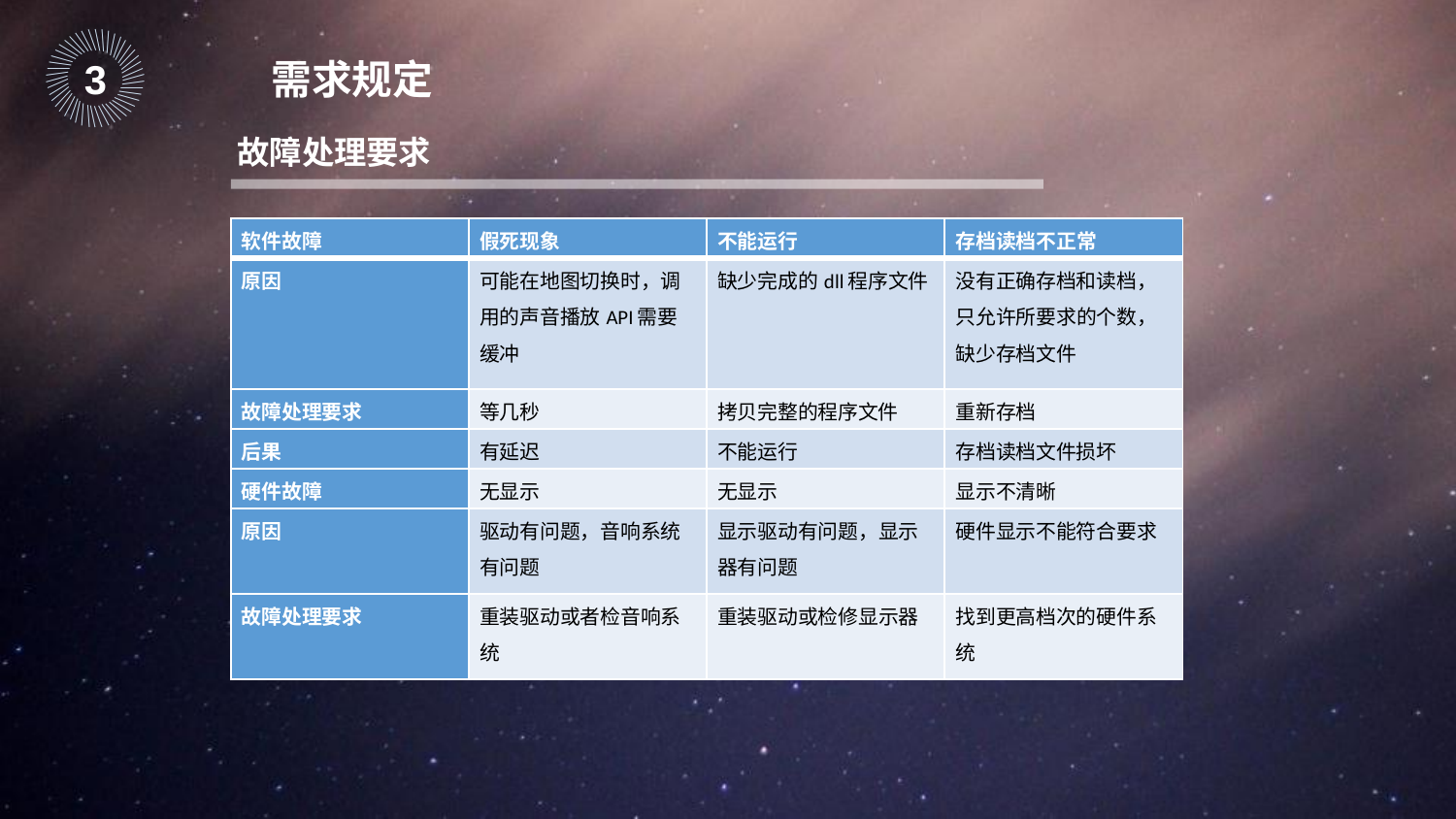

｜
｜
｜
｜
｜
｜
｜
｜
｜
｜
｜
｜
｜
｜
｜
｜
｜
｜
｜
｜
｜
｜
｜
｜
｜
｜
｜
｜
｜
｜
｜
｜
｜
｜
｜
｜
｜
｜
｜
｜
｜
｜
｜
｜
｜
｜
3
需求规定
故障处理要求

| 软件故障 | 假死现象 | 不能运行 | 存档读档不正常 |
| --- | --- | --- | --- |
| 原因 | 可能在地图切换时，调用的声音播放API需要缓冲 | 缺少完成的dll程序文件 | 没有正确存档和读档，只允许所要求的个数，缺少存档文件 |
| 故障处理要求 | 等几秒 | 拷贝完整的程序文件 | 重新存档 |
| 后果 | 有延迟 | 不能运行 | 存档读档文件损坏 |
| 硬件故障 | 无显示 | 无显示 | 显示不清晰 |
| 原因 | 驱动有问题，音响系统有问题 | 显示驱动有问题，显示器有问题 | 硬件显示不能符合要求 |
| 故障处理要求 | 重装驱动或者检音响系统 | 重装驱动或检修显示器 | 找到更高档次的硬件系统 |